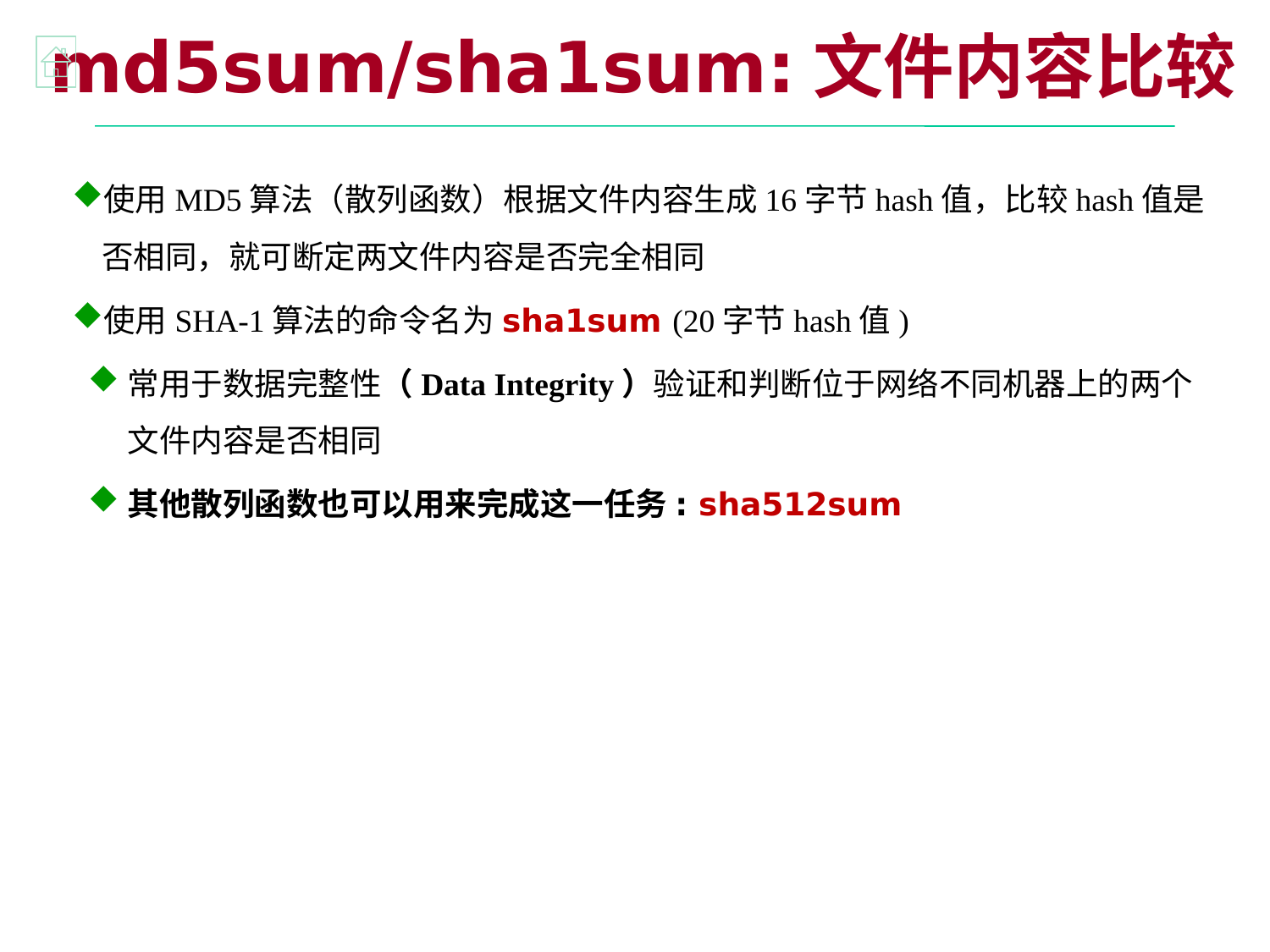

md5sum/sha1sum:文件内容比较

使用MD5算法（散列函数）根据文件内容生成16字节hash值，比较hash值是否相同，就可断定两文件内容是否完全相同
使用SHA-1算法的命令名为sha1sum (20字节hash值)
常用于数据完整性（Data Integrity）验证和判断位于网络不同机器上的两个文件内容是否相同
其他散列函数也可以用来完成这一任务: sha512sum